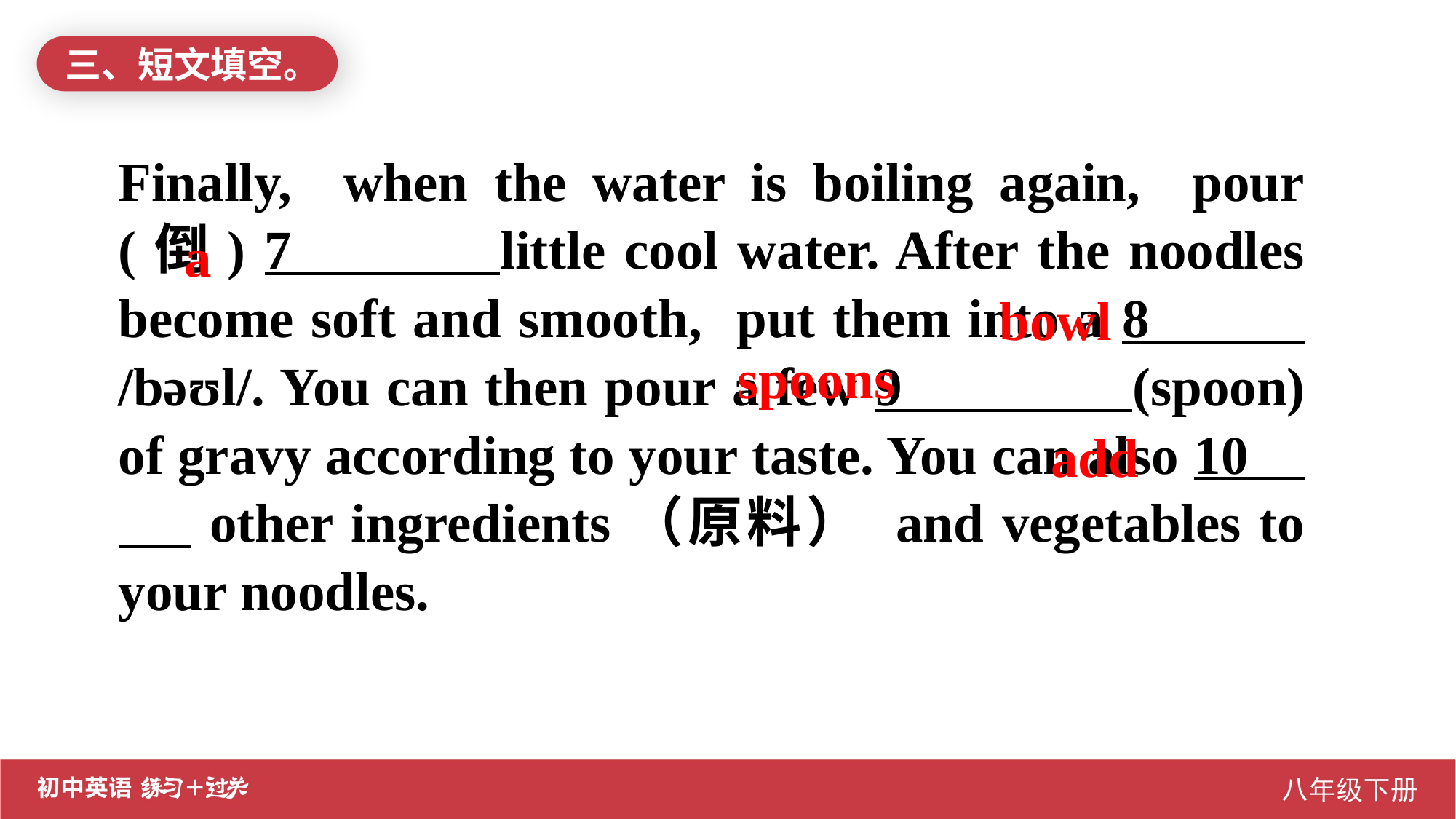

三、短文填空。
Finally,  when the water is boiling again,  pour(倒) 7           little cool water. After the noodles become soft and smooth,  put them into a 8          /bəʊl/. You can then pour a few 9              (spoon) of gravy according to your taste. You can also 10          other ingredients（原料） and vegetables to your noodles.
a
bowl
spoons
add